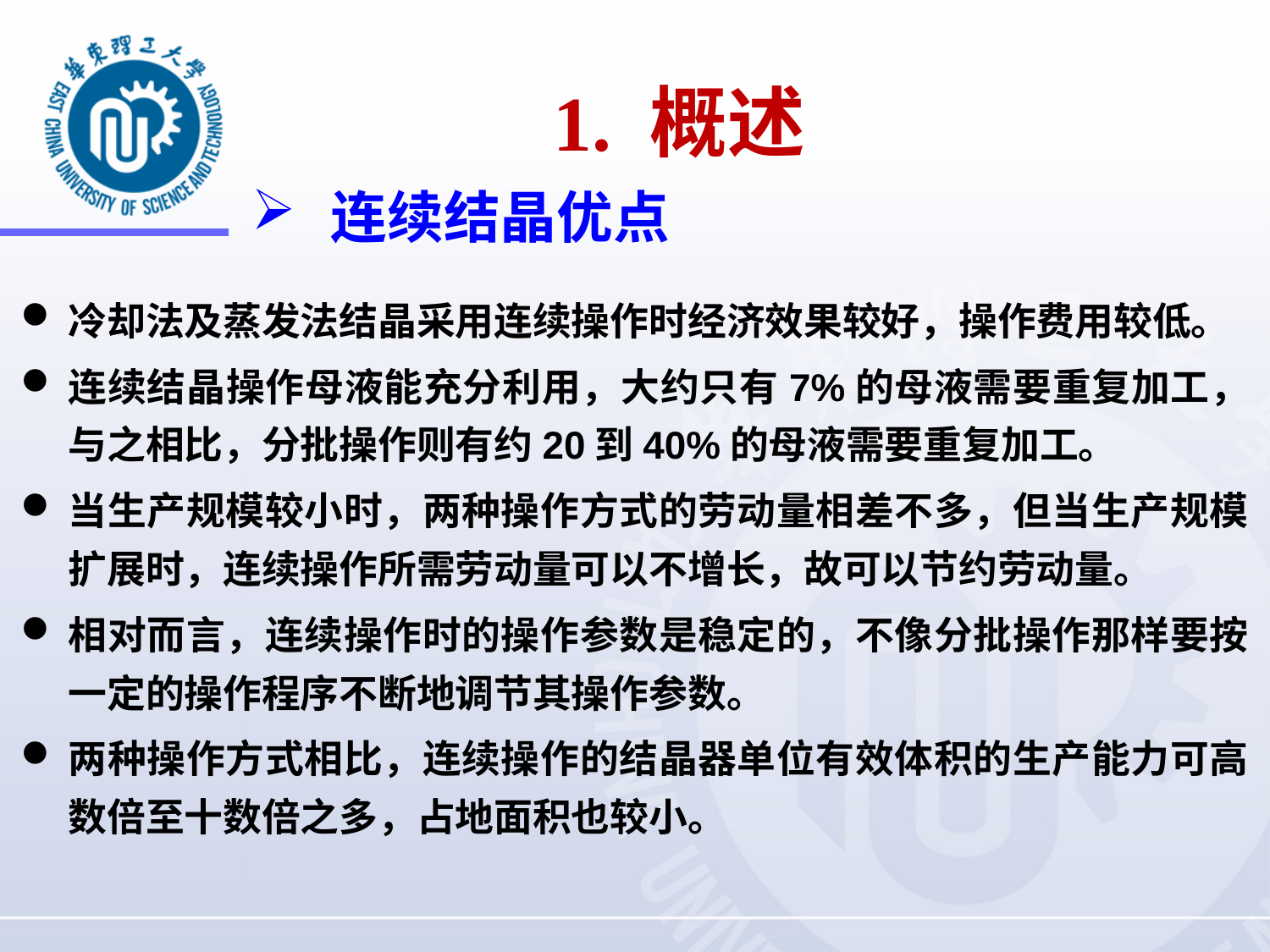

1. 概述
连续结晶优点
冷却法及蒸发法结晶采用连续操作时经济效果较好，操作费用较低。
连续结晶操作母液能充分利用，大约只有7%的母液需要重复加工，与之相比，分批操作则有约20到40%的母液需要重复加工。
当生产规模较小时，两种操作方式的劳动量相差不多，但当生产规模扩展时，连续操作所需劳动量可以不增长，故可以节约劳动量。
相对而言，连续操作时的操作参数是稳定的，不像分批操作那样要按一定的操作程序不断地调节其操作参数。
两种操作方式相比，连续操作的结晶器单位有效体积的生产能力可高数倍至十数倍之多，占地面积也较小。